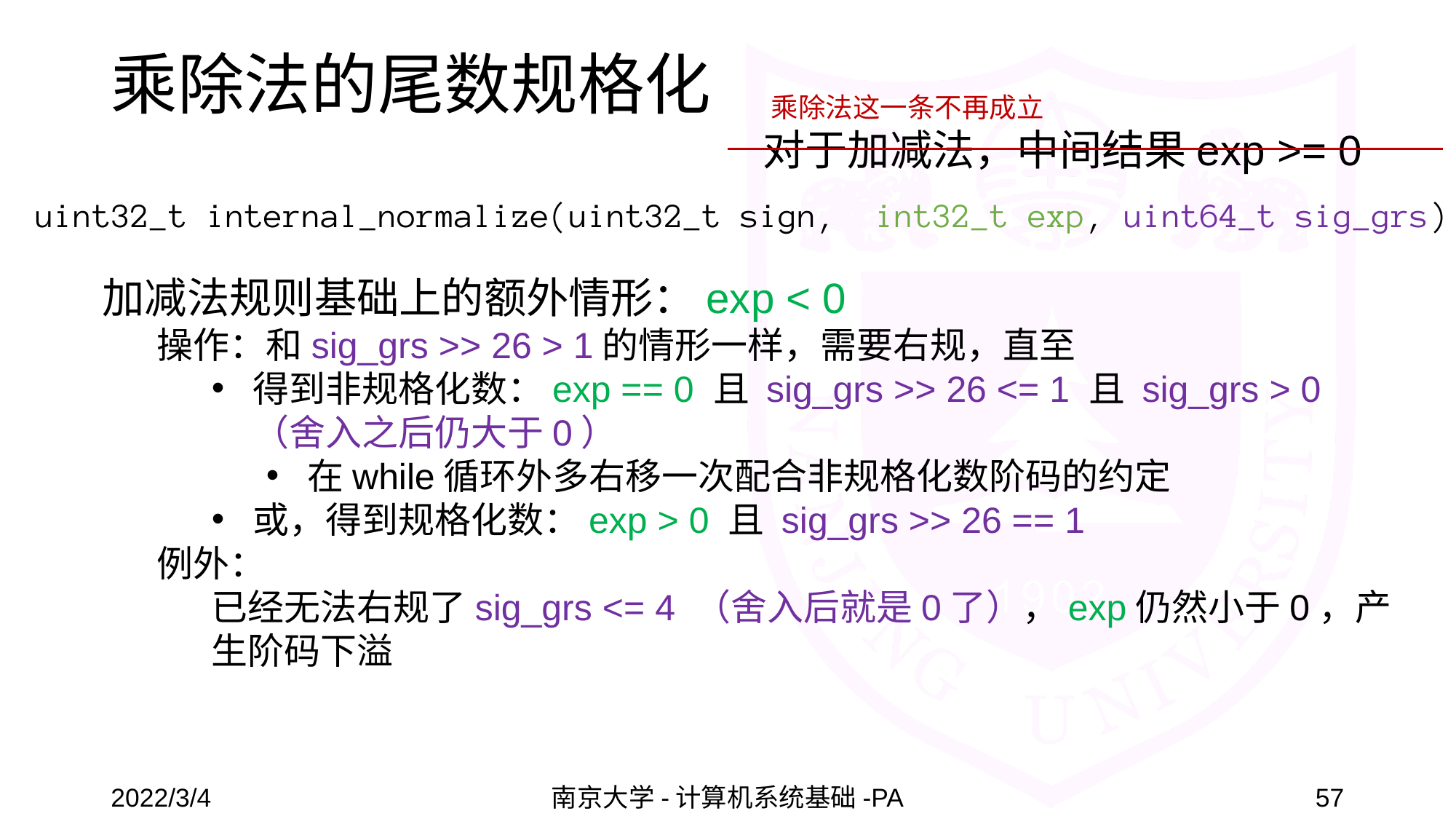

# 乘除法的尾数规格化
乘除法这一条不再成立
对于加减法，中间结果exp >= 0
uint32_t internal_normalize(uint32_t sign,  int32_t exp, uint64_t sig_grs)
加减法规则基础上的额外情形：exp < 0
操作：和sig_grs >> 26 > 1的情形一样，需要右规，直至
得到非规格化数：exp == 0 且 sig_grs >> 26 <= 1 且 sig_grs > 0 （舍入之后仍大于0）
在while循环外多右移一次配合非规格化数阶码的约定
或，得到规格化数：exp > 0 且 sig_grs >> 26 == 1
例外：
已经无法右规了sig_grs <= 4 （舍入后就是0了），exp仍然小于0，产生阶码下溢
2022/3/4
南京大学-计算机系统基础-PA
57